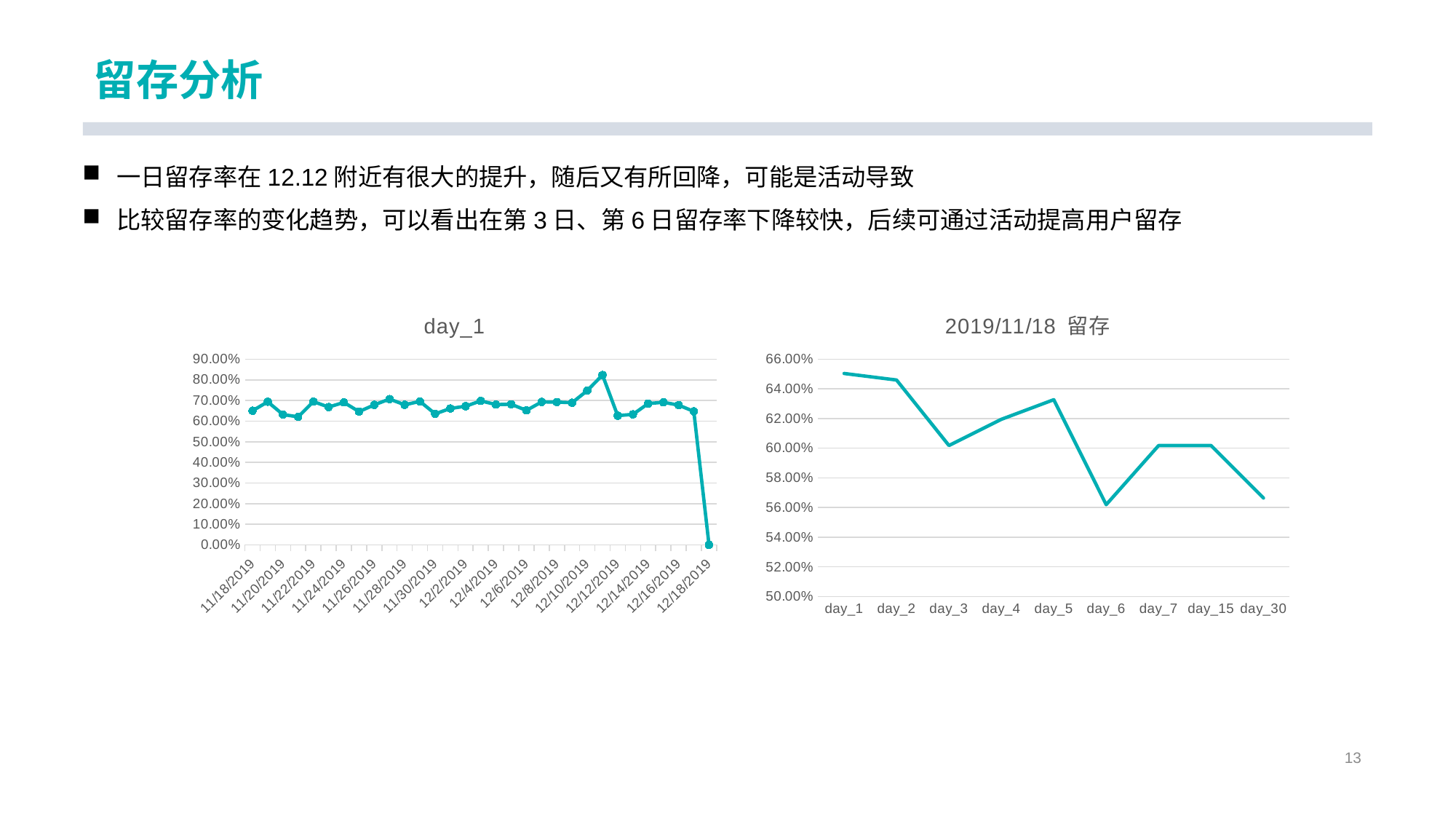

# 留存分析
一日留存率在12.12附近有很大的提升，随后又有所回降，可能是活动导致
比较留存率的变化趋势，可以看出在第3日、第6日留存率下降较快，后续可通过活动提高用户留存

### Chart:

| Category | day_1 |
|---|---|
| 43787 | 0.6504 |
| 43788 | 0.6937 |
| 43789 | 0.632 |
| 43790 | 0.6207 |
| 43791 | 0.6947 |
| 43792 | 0.668 |
| 43793 | 0.6907 |
| 43794 | 0.6461 |
| 43795 | 0.6787 |
| 43796 | 0.7069 |
| 43797 | 0.6792 |
| 43798 | 0.6955 |
| 43799 | 0.6352 |
| 43800 | 0.6612 |
| 43801 | 0.6722 |
| 43802 | 0.6979 |
| 43803 | 0.6802 |
| 43804 | 0.6818 |
| 43805 | 0.652 |
| 43806 | 0.6929 |
| 43807 | 0.6923 |
| 43808 | 0.6892 |
| 43809 | 0.748 |
| 43810 | 0.8235 |
| 43811 | 0.6265 |
| 43812 | 0.6327 |
| 43813 | 0.6851 |
| 43814 | 0.6914 |
| 43815 | 0.6776 |
| 43816 | 0.6471 |
| 43817 | 0.0 |

### Chart: 2019/11/18 留存

| Category |  |
|---|---|
| day_1 | 0.6504 |
| day_2 | 0.646 |
| day_3 | 0.6018 |
| day_4 | 0.6195 |
| day_5 | 0.6327 |
| day_6 | 0.5619 |
| day_7 | 0.6018 |
| day_15 | 0.6018 |
| day_30 | 0.5664 |
13